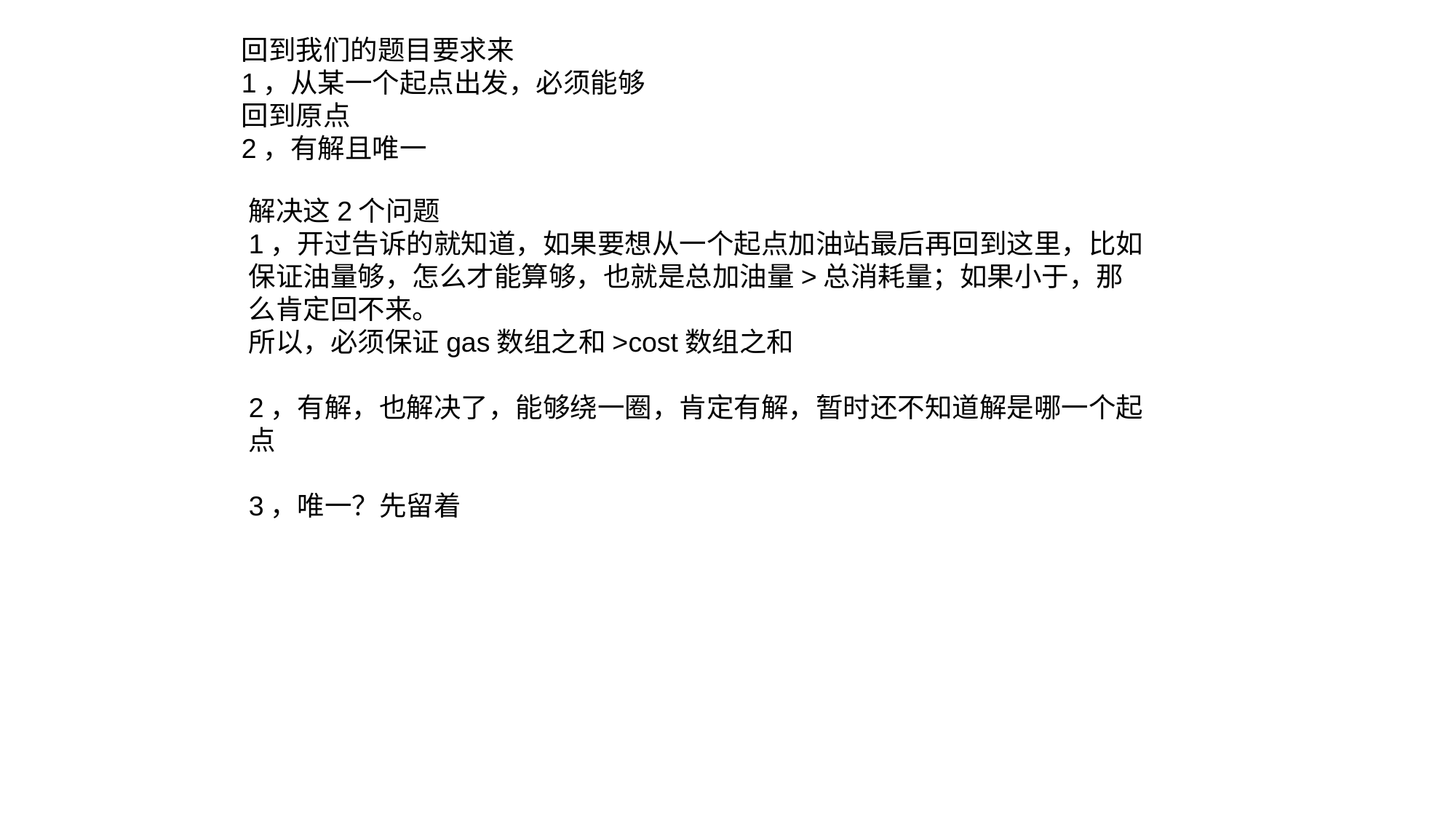

回到我们的题目要求来
1，从某一个起点出发，必须能够回到原点
2，有解且唯一
解决这2个问题
1，开过告诉的就知道，如果要想从一个起点加油站最后再回到这里，比如保证油量够，怎么才能算够，也就是总加油量>总消耗量；如果小于，那么肯定回不来。
所以，必须保证gas数组之和>cost数组之和

2，有解，也解决了，能够绕一圈，肯定有解，暂时还不知道解是哪一个起点

3，唯一？先留着